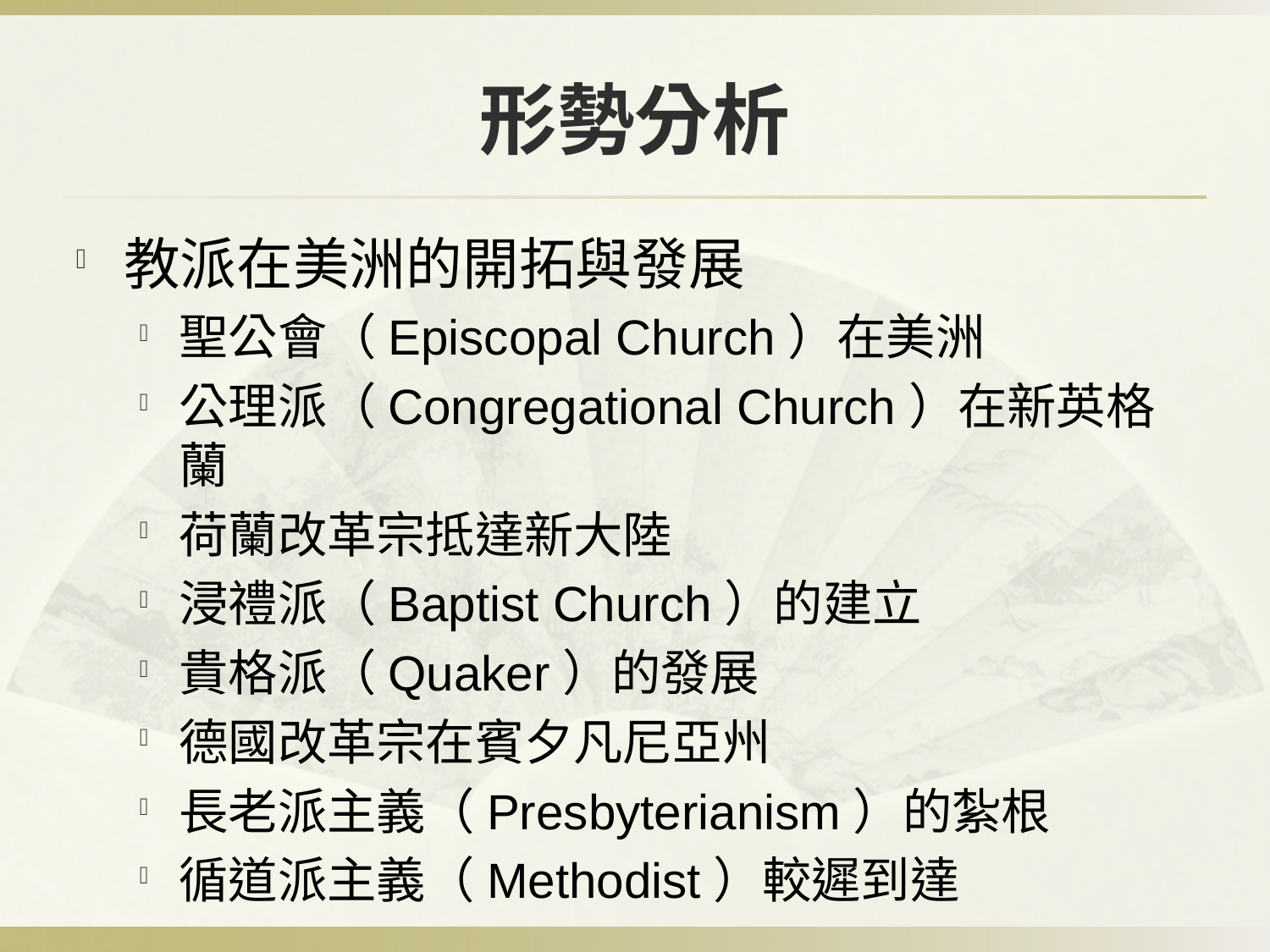

# 形勢分析
教派在美洲的開拓與發展
聖公會（Episcopal Church）在美洲
公理派（Congregational Church）在新英格蘭
荷蘭改革宗抵達新大陸
浸禮派（Baptist Church）的建立
貴格派（Quaker）的發展
德國改革宗在賓夕凡尼亞州
長老派主義（Presbyterianism）的紮根
循道派主義（Methodist）較遲到達